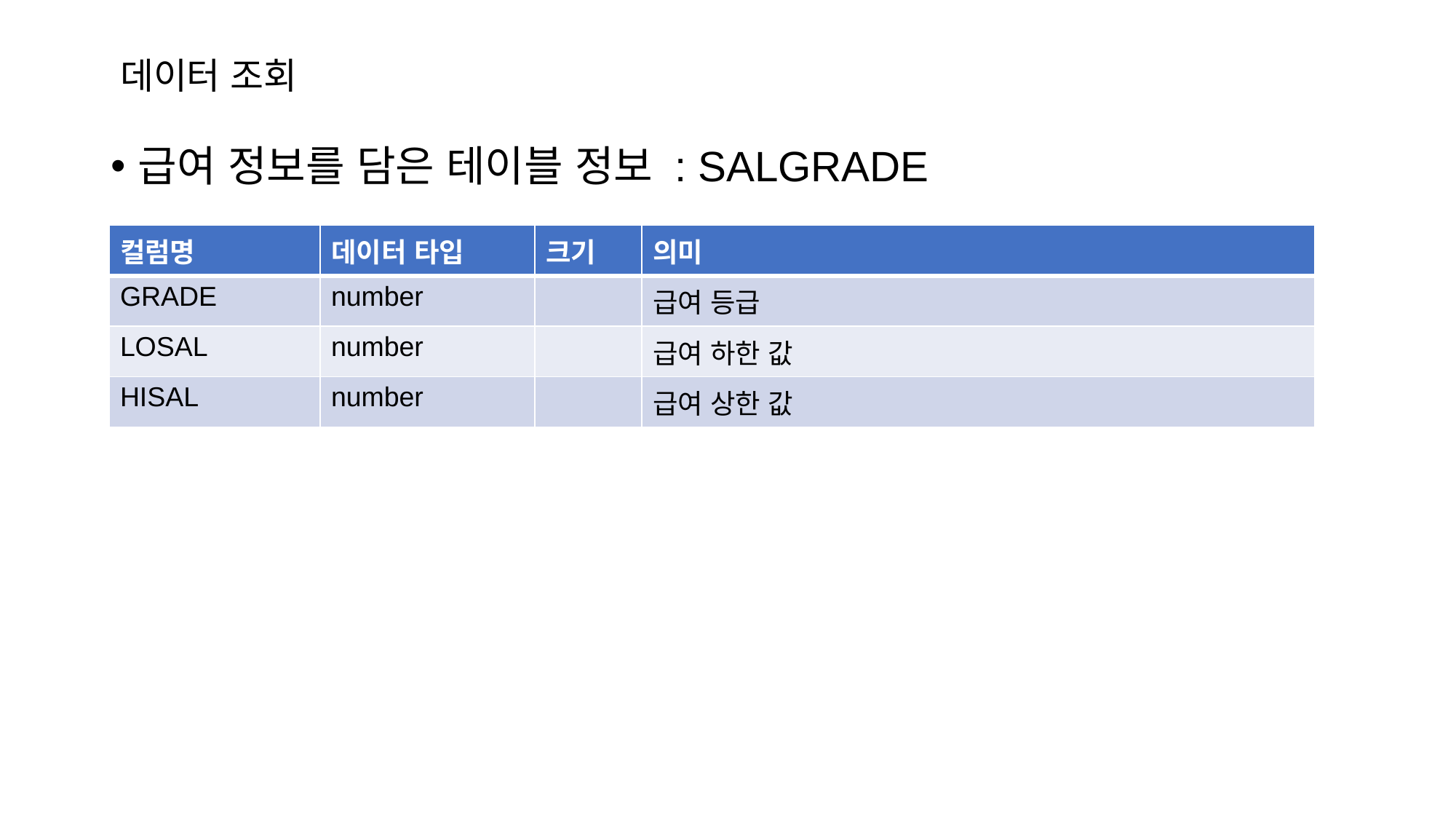

# 데이터 조회
급여 정보를 담은 테이블 정보 : SALGRADE

| 컬럼명 | 데이터 타입 | 크기 | 의미 |
| --- | --- | --- | --- |
| GRADE | number |  | 급여 등급 |
| LOSAL | number |  | 급여 하한 값 |
| HISAL | number |  | 급여 상한 값 |